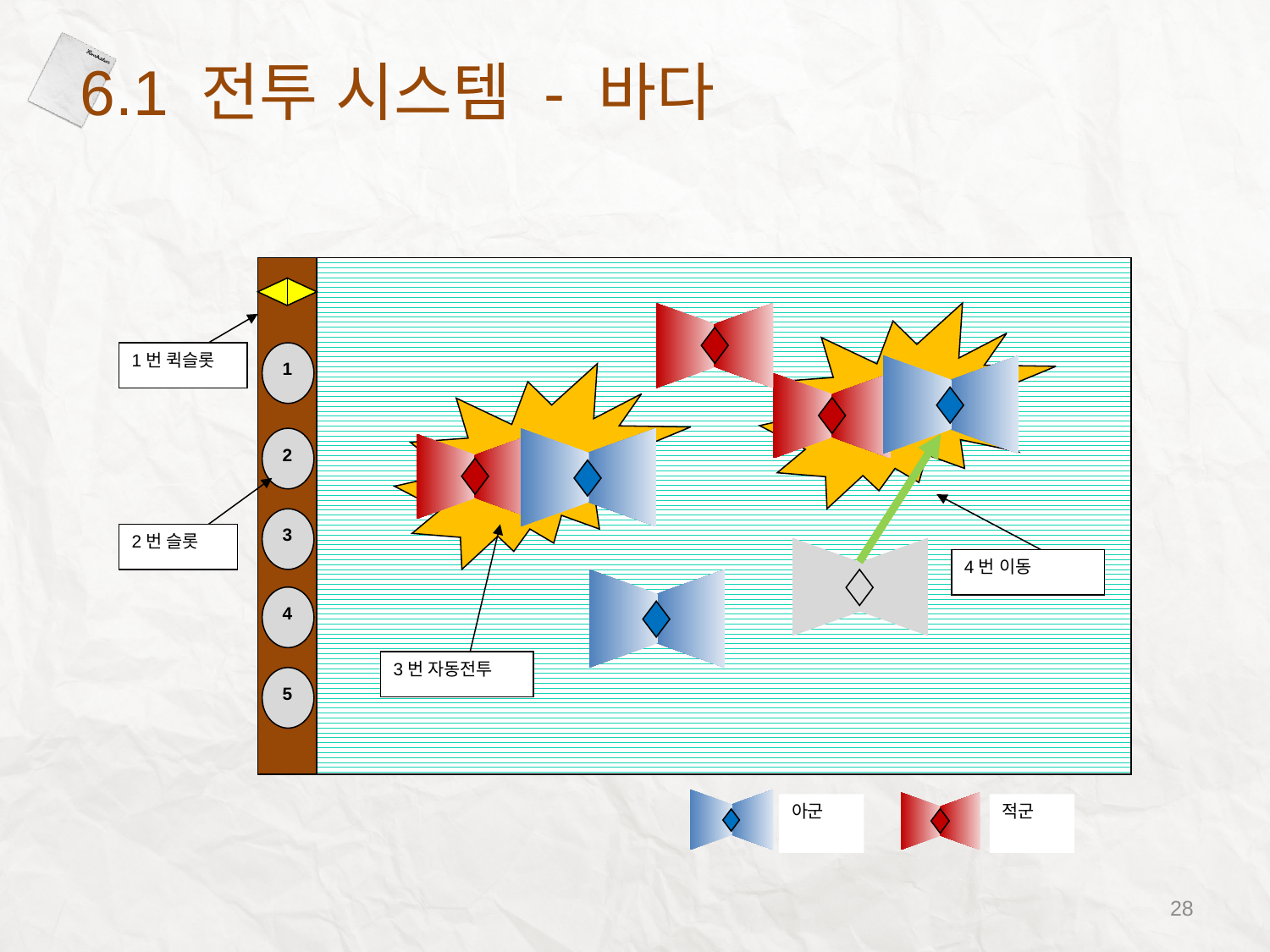

6.1 전투 시스템 - 바다

1번 퀵슬롯
1

2

3
2번 슬롯

4번 이동

4
3번 자동전투
5

아군
적군
28